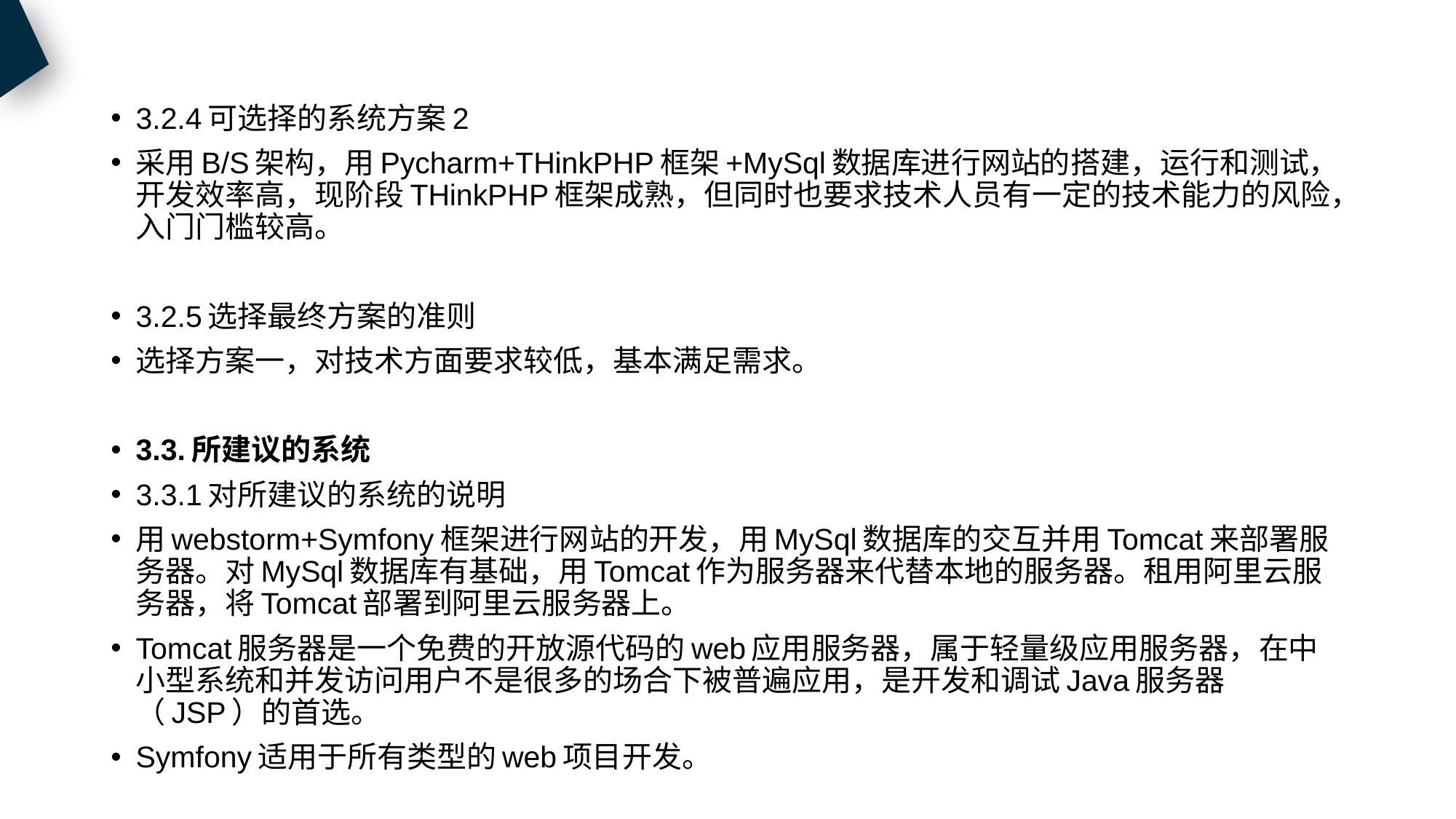

3.2.4可选择的系统方案2
采用B/S架构，用Pycharm+THinkPHP框架+MySql数据库进行网站的搭建，运行和测试，开发效率高，现阶段THinkPHP框架成熟，但同时也要求技术人员有一定的技术能力的风险，入门门槛较高。

3.2.5选择最终方案的准则
选择方案一，对技术方面要求较低，基本满足需求。

3.3.所建议的系统
3.3.1对所建议的系统的说明
用webstorm+Symfony框架进行网站的开发，用MySql数据库的交互并用Tomcat来部署服务器。对MySql数据库有基础，用Tomcat作为服务器来代替本地的服务器。租用阿里云服务器，将Tomcat部署到阿里云服务器上。
Tomcat服务器是一个免费的开放源代码的web应用服务器，属于轻量级应用服务器，在中小型系统和并发访问用户不是很多的场合下被普遍应用，是开发和调试Java服务器（JSP）的首选。
Symfony适用于所有类型的web项目开发。